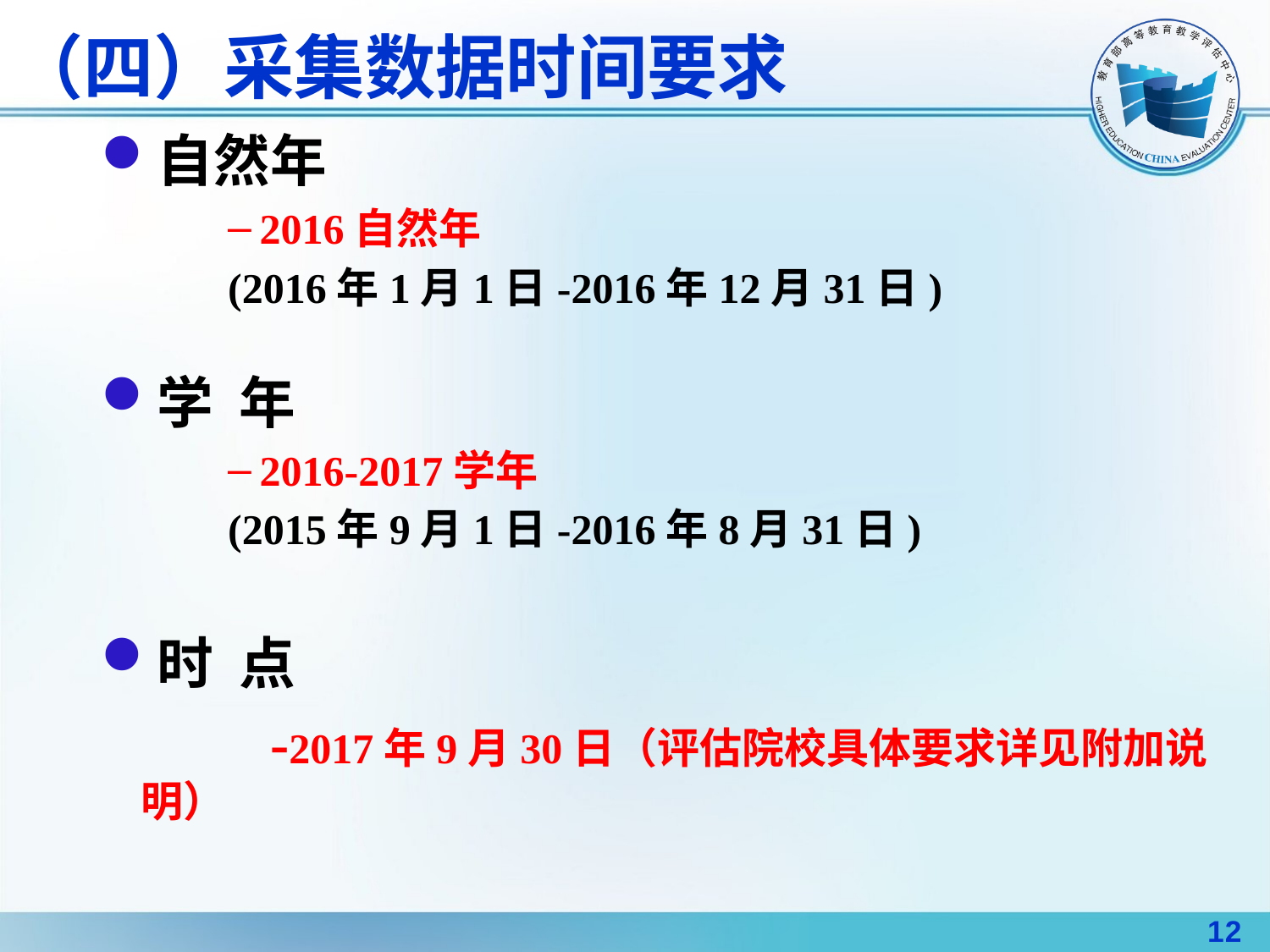

# （四）采集数据时间要求
自然年
2016自然年
(2016年1月1日-2016年12月31日)

学  年
2016-2017学年
(2015年9月1日-2016年8月31日)

时  点
     -2017年9月30日（评估院校具体要求详见附加说明）